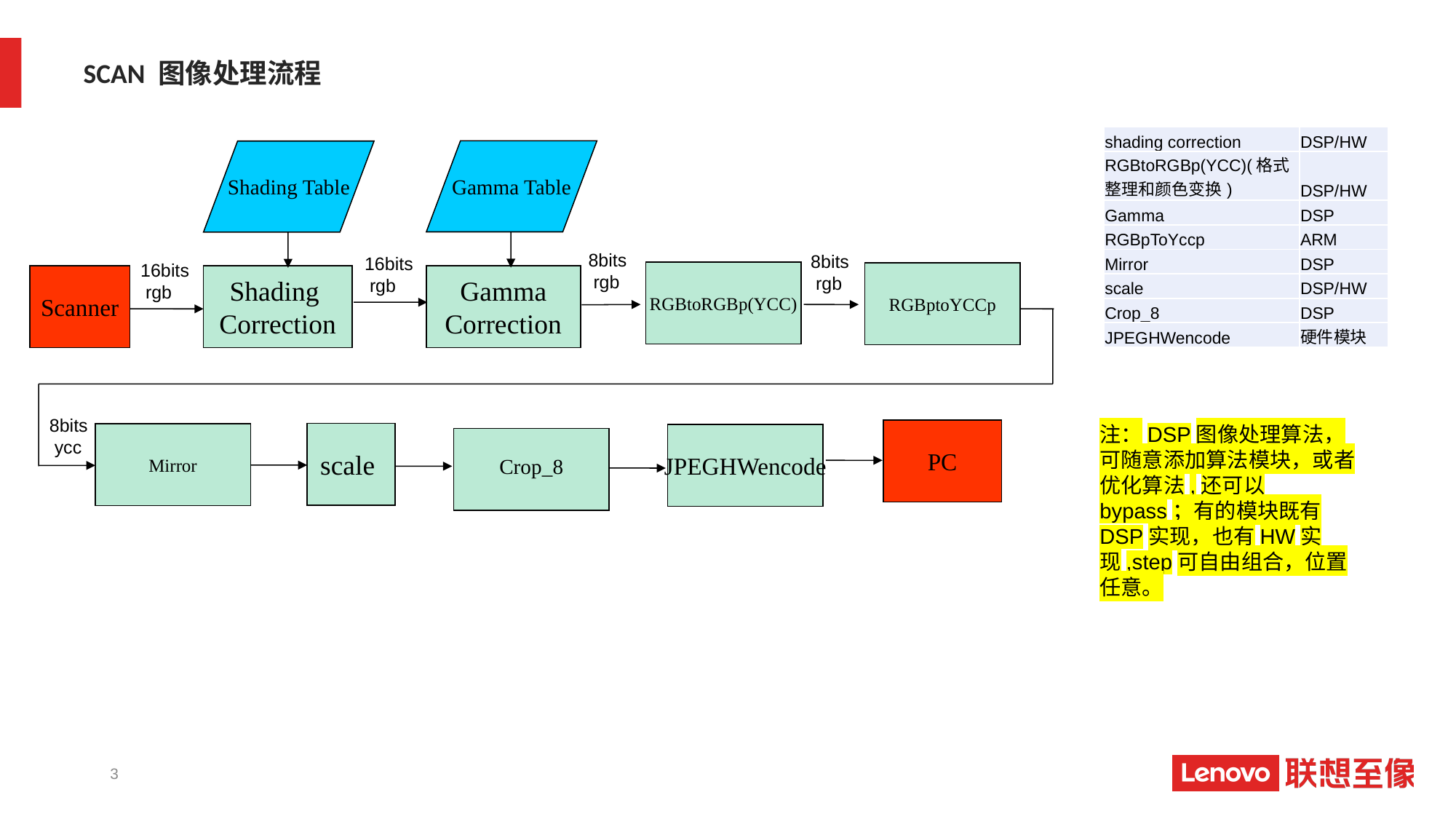

# SCAN 图像处理流程
| shading correction | DSP/HW |
| --- | --- |
| RGBtoRGBp(YCC)(格式整理和颜色变换) | DSP/HW |
| Gamma | DSP |
| RGBpToYccp | ARM |
| Mirror | DSP |
| scale | DSP/HW |
| Crop\_8 | DSP |
| JPEGHWencode | 硬件模块 |
Gamma Table
Shading Table

8bits  rgb
8bits  rgb
16bits  rgb
16bits  rgb

RGBtoRGBp(YCC)
RGBptoYCCp
Gamma
Correction
Scanner

Shading
Correction

8bits  ycc
注：DSP图像处理算法，可随意添加算法模块，或者优化算法,还可以bypass；有的模块既有DSP实现，也有HW实现,step可自由组合，位置任意。
PC
scale
Mirror
JPEGHWencode

Crop_8

3